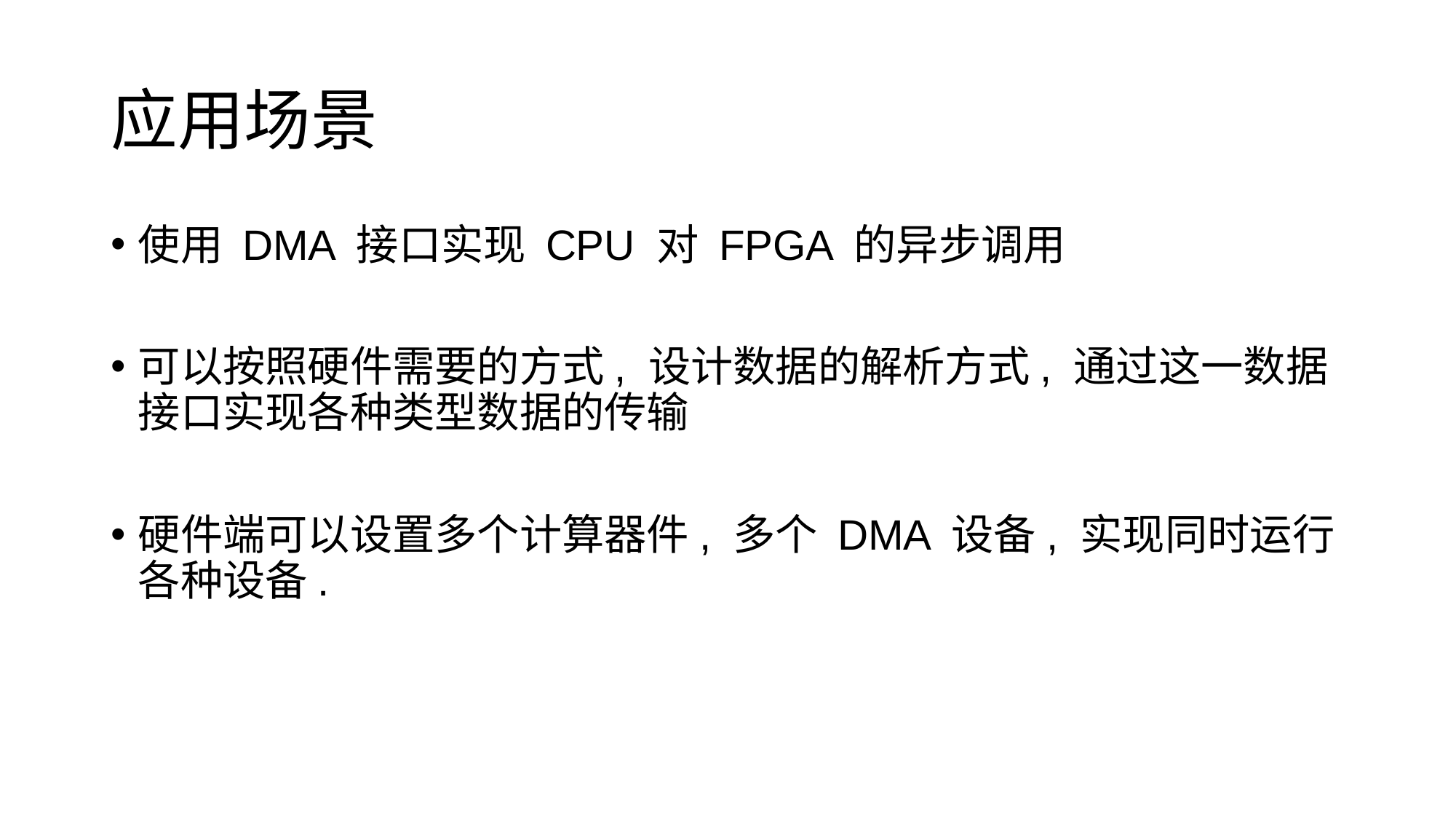

# 应用场景
使用 DMA 接口实现 CPU 对 FPGA 的异步调用

可以按照硬件需要的方式, 设计数据的解析方式, 通过这一数据接口实现各种类型数据的传输

硬件端可以设置多个计算器件, 多个 DMA 设备, 实现同时运行各种设备.